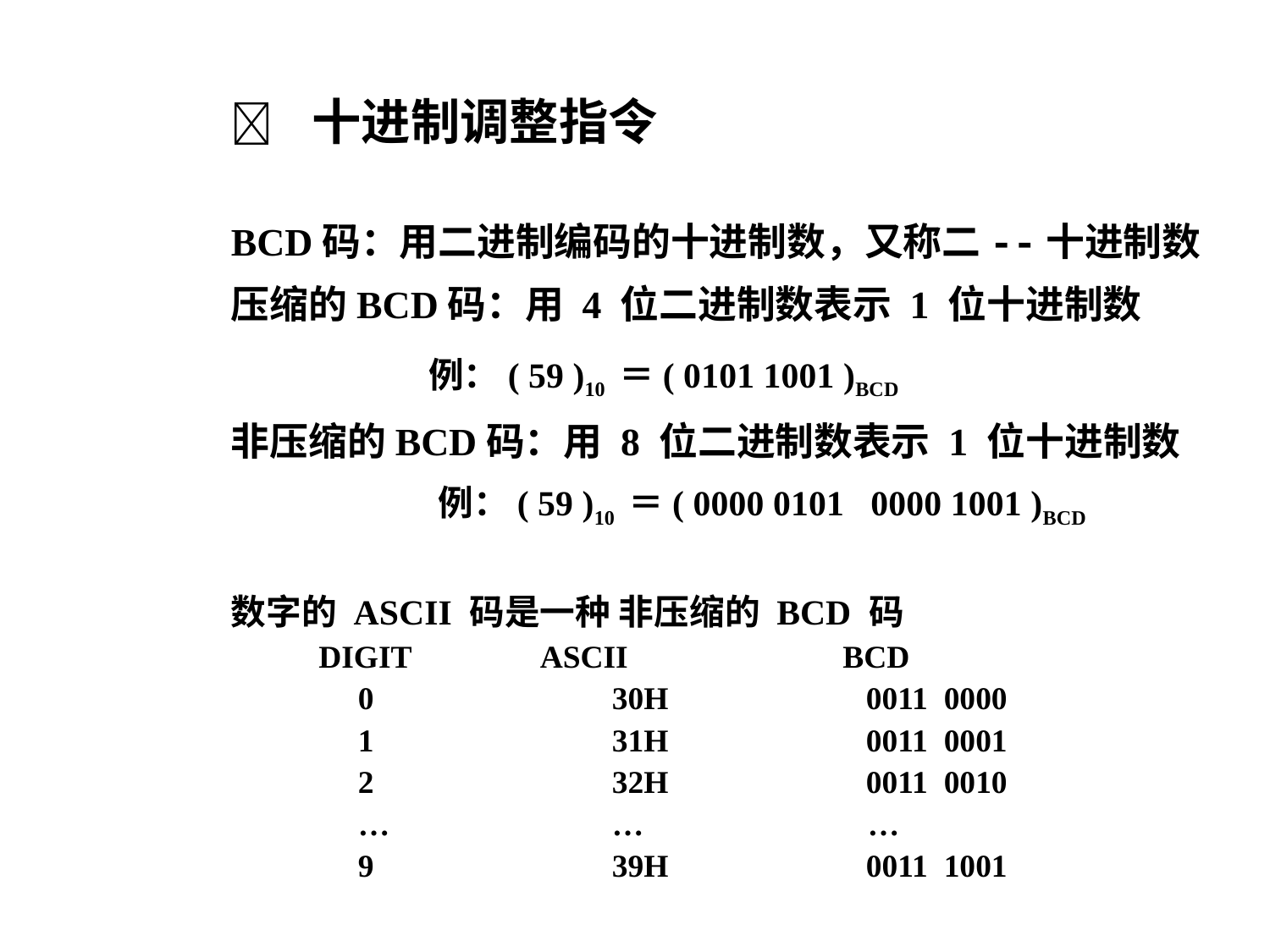

•   十进制调整指令

BCD码：用二进制编码的十进制数，又称二--十进制数
压缩的BCD码：用 4 位二进制数表示 1 位十进制数
             例：( 59 )10 ＝( 0101 1001 )BCD
非压缩的BCD码：用 8 位二进制数表示 1 位十进制数
 例：( 59 )10 ＝( 0000 0101   0000 1001 )BCD

数字的 ASCII 码是一种 非压缩的 BCD 码
   DIGIT	               ASCII		     BCD
0		30H		0011  0000
1		31H		0011  0001
2		32H		0011  0010
…		…	                …
9		39H		0011  1001